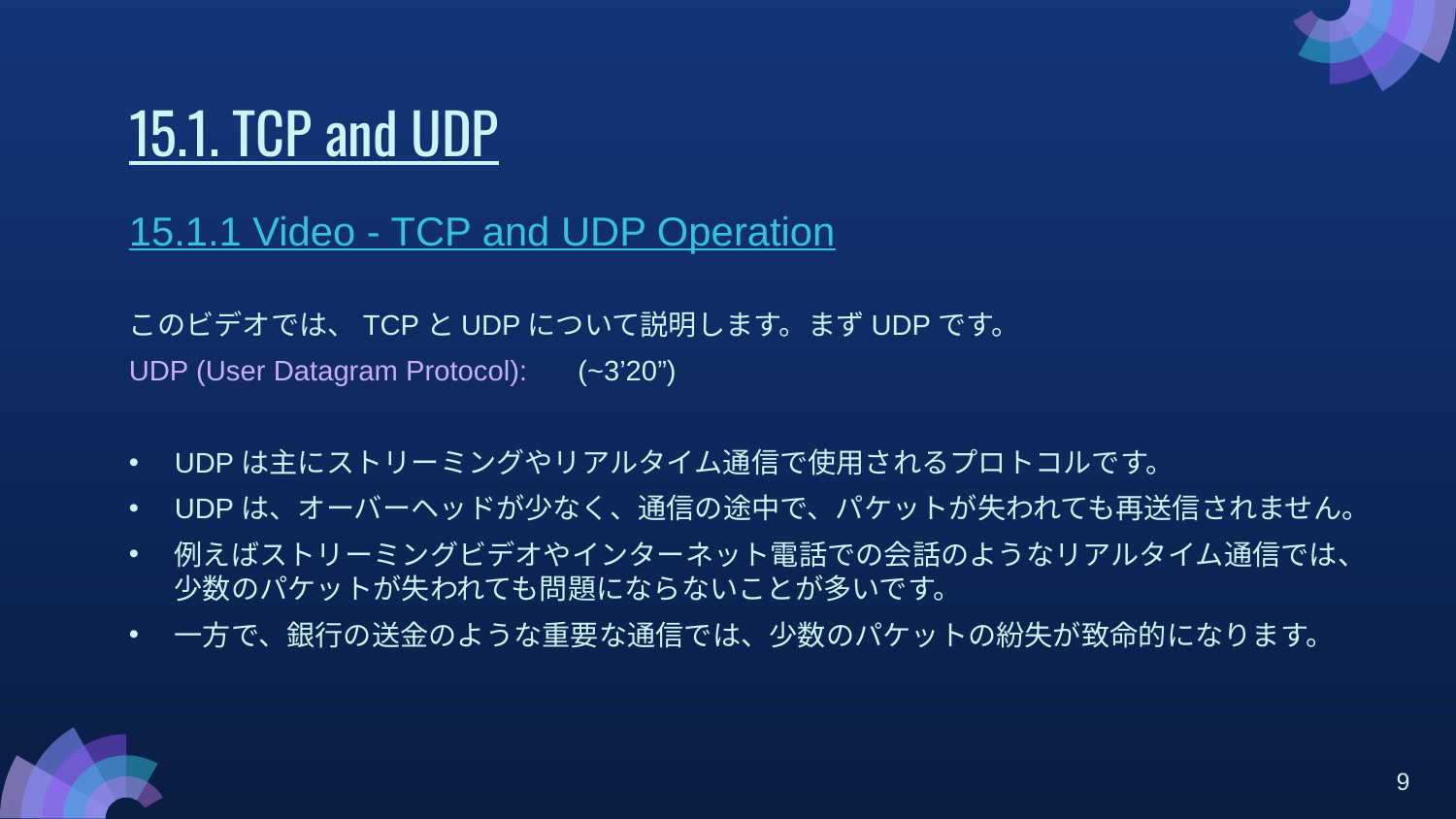

# 15.1. TCP and UDP
15.1.1 Video - TCP and UDP Operation
このビデオでは、TCPとUDPについて説明します。まずUDPです。
UDP (User Datagram Protocol): 　(~3’20”)

UDPは主にストリーミングやリアルタイム通信で使用されるプロトコルです。
UDPは、オーバーヘッドが少なく、通信の途中で、パケットが失われても再送信されません。
例えばストリーミングビデオやインターネット電話での会話のようなリアルタイム通信では、少数のパケットが失われても問題にならないことが多いです。
一方で、銀行の送金のような重要な通信では、少数のパケットの紛失が致命的になります。

9